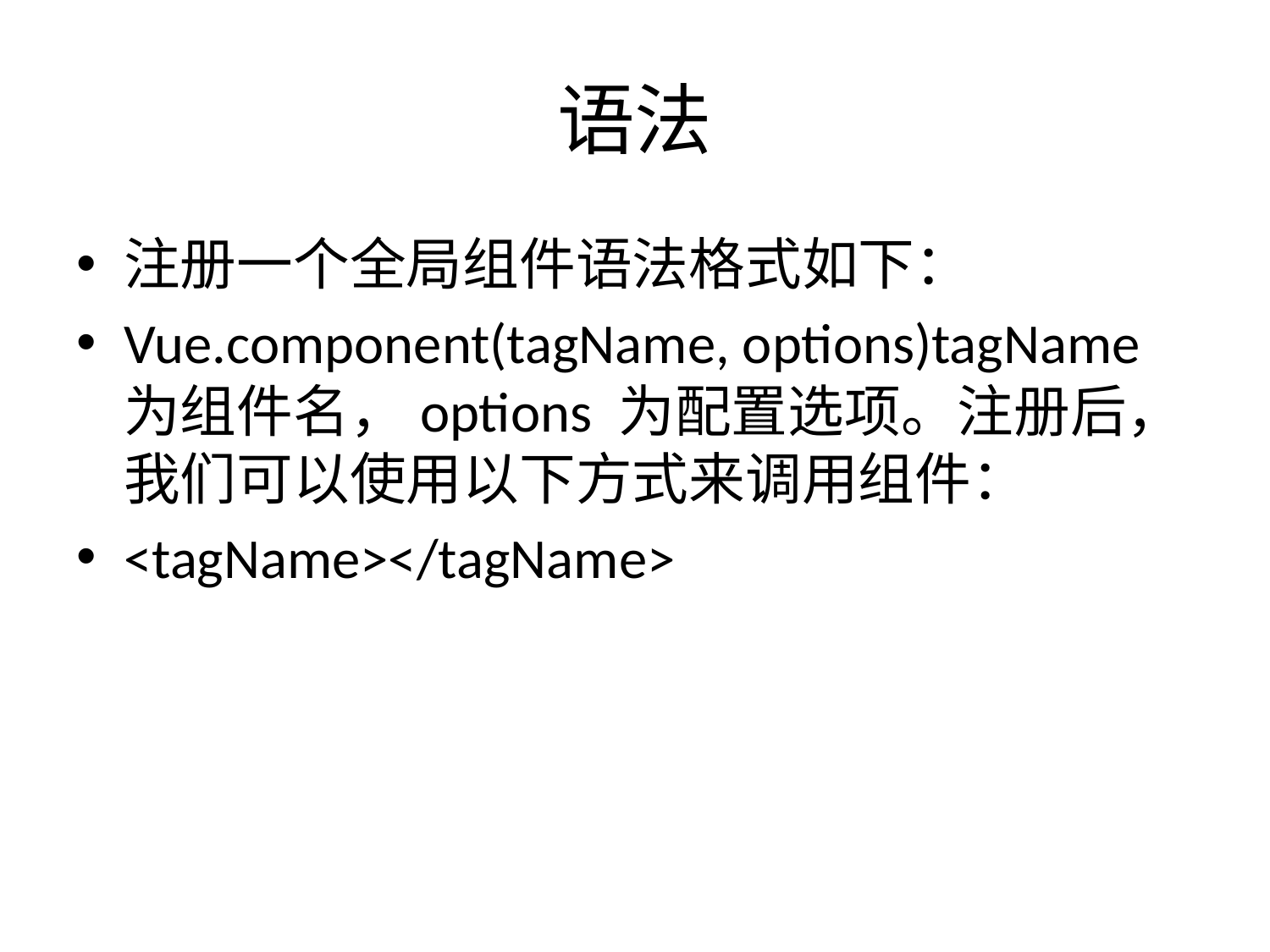

# 语法
注册一个全局组件语法格式如下：
Vue.component(tagName, options)tagName 为组件名，options 为配置选项。注册后，我们可以使用以下方式来调用组件：
<tagName></tagName>